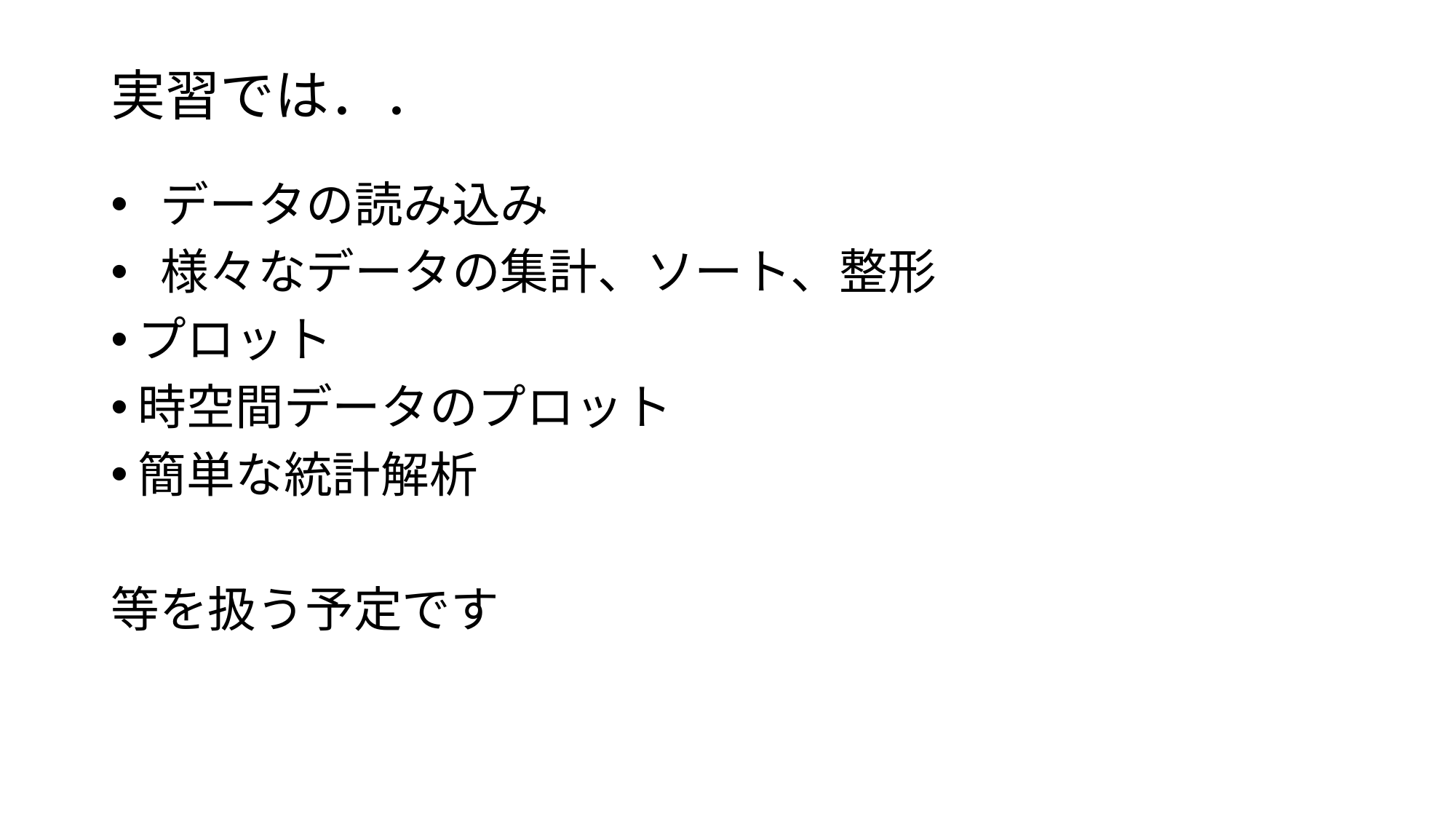

# 実習では．．
 データの読み込み
 様々なデータの集計、ソート、整形
プロット
時空間データのプロット
簡単な統計解析

等を扱う予定です